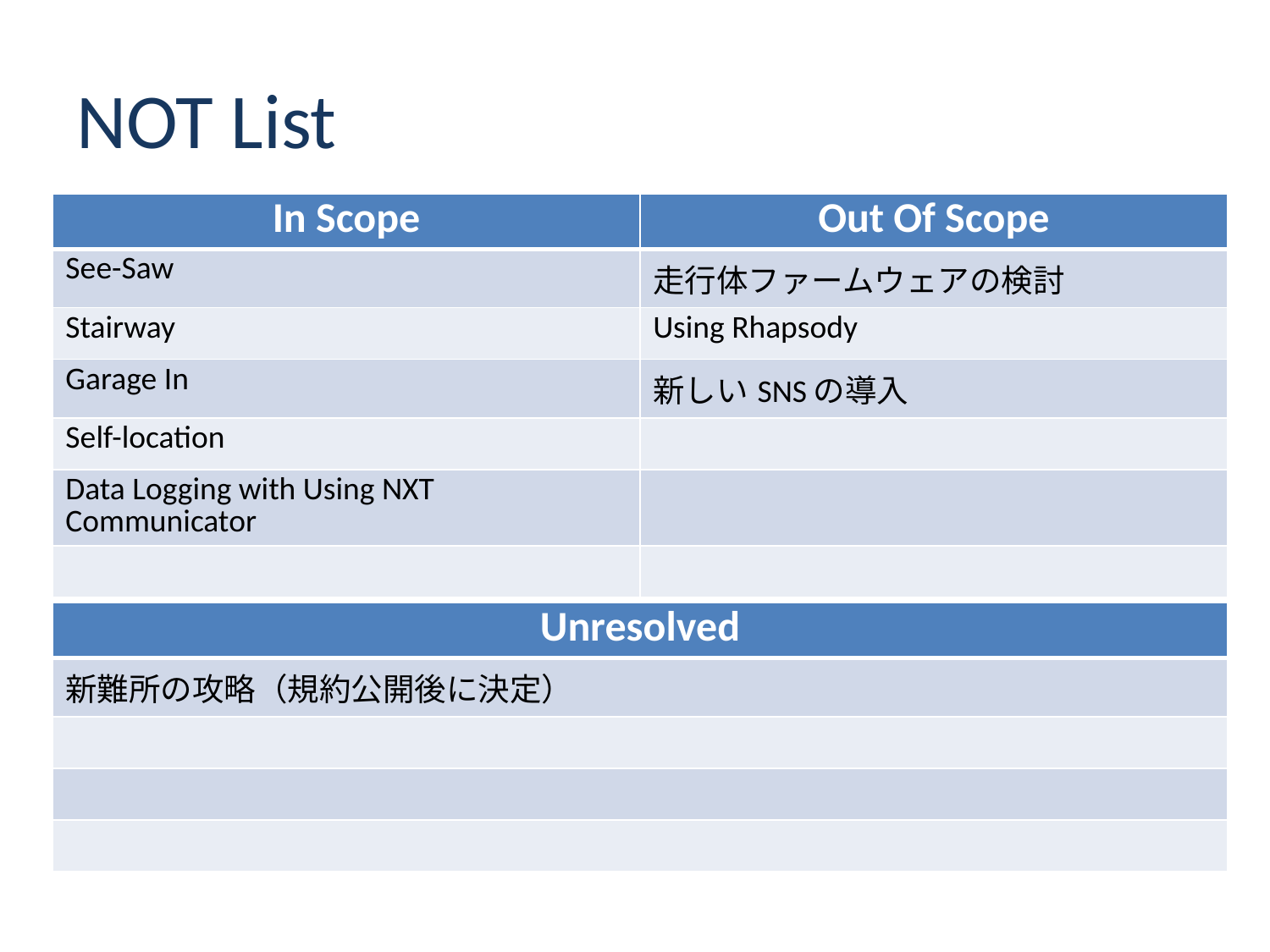

# NOT List
| In Scope | Out Of Scope |
| --- | --- |
| See-Saw | 走行体ファームウェアの検討 |
| Stairway | Using Rhapsody |
| Garage In | 新しいSNSの導入 |
| Self-location |  |
| Data Logging with Using NXT Communicator |  |
|  |  |
| Unresolved |
| --- |
| 新難所の攻略（規約公開後に決定） |
|  |
|  |
|  |